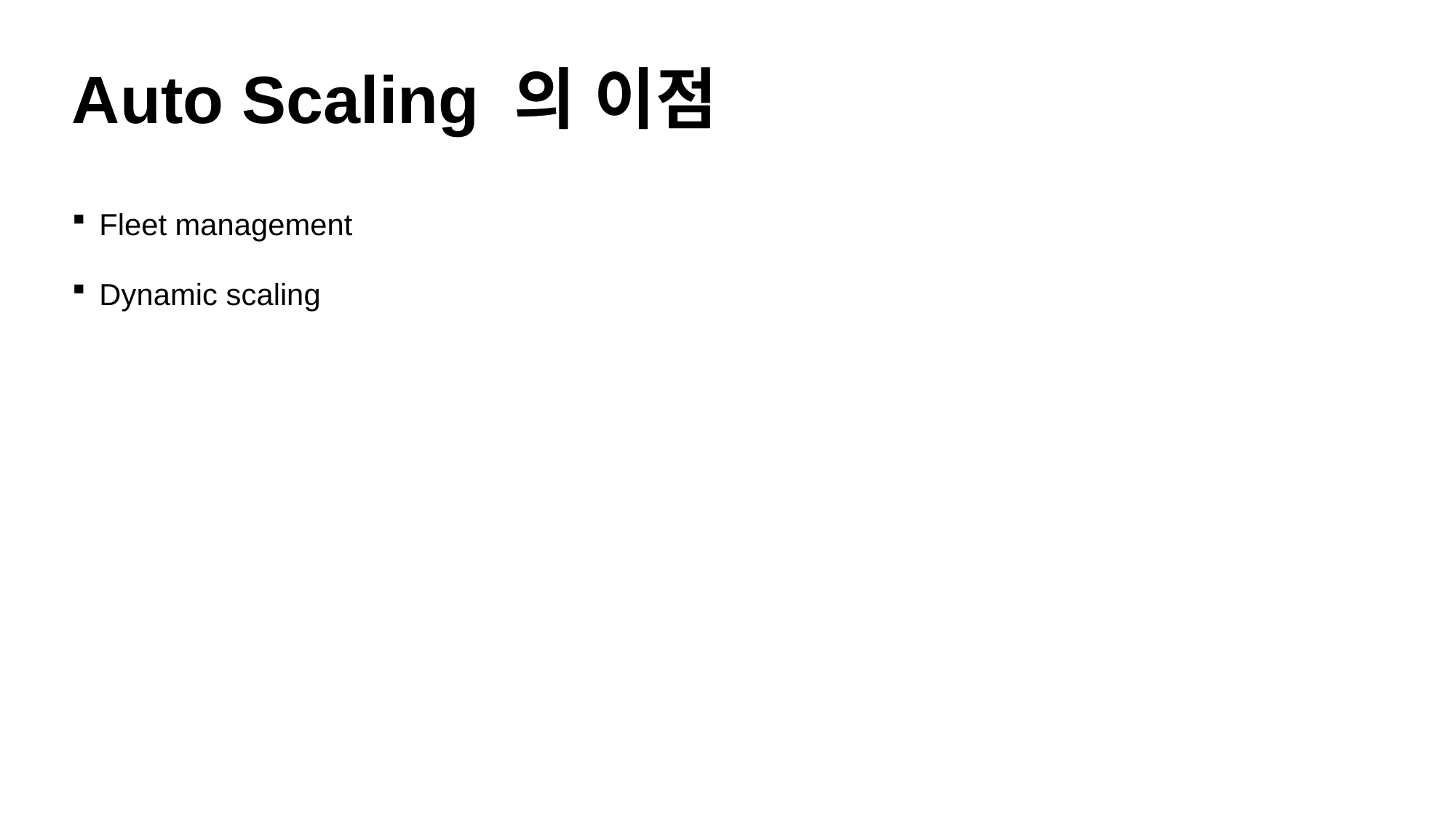

# Auto Scaling 의 이점
Fleet management
Dynamic scaling